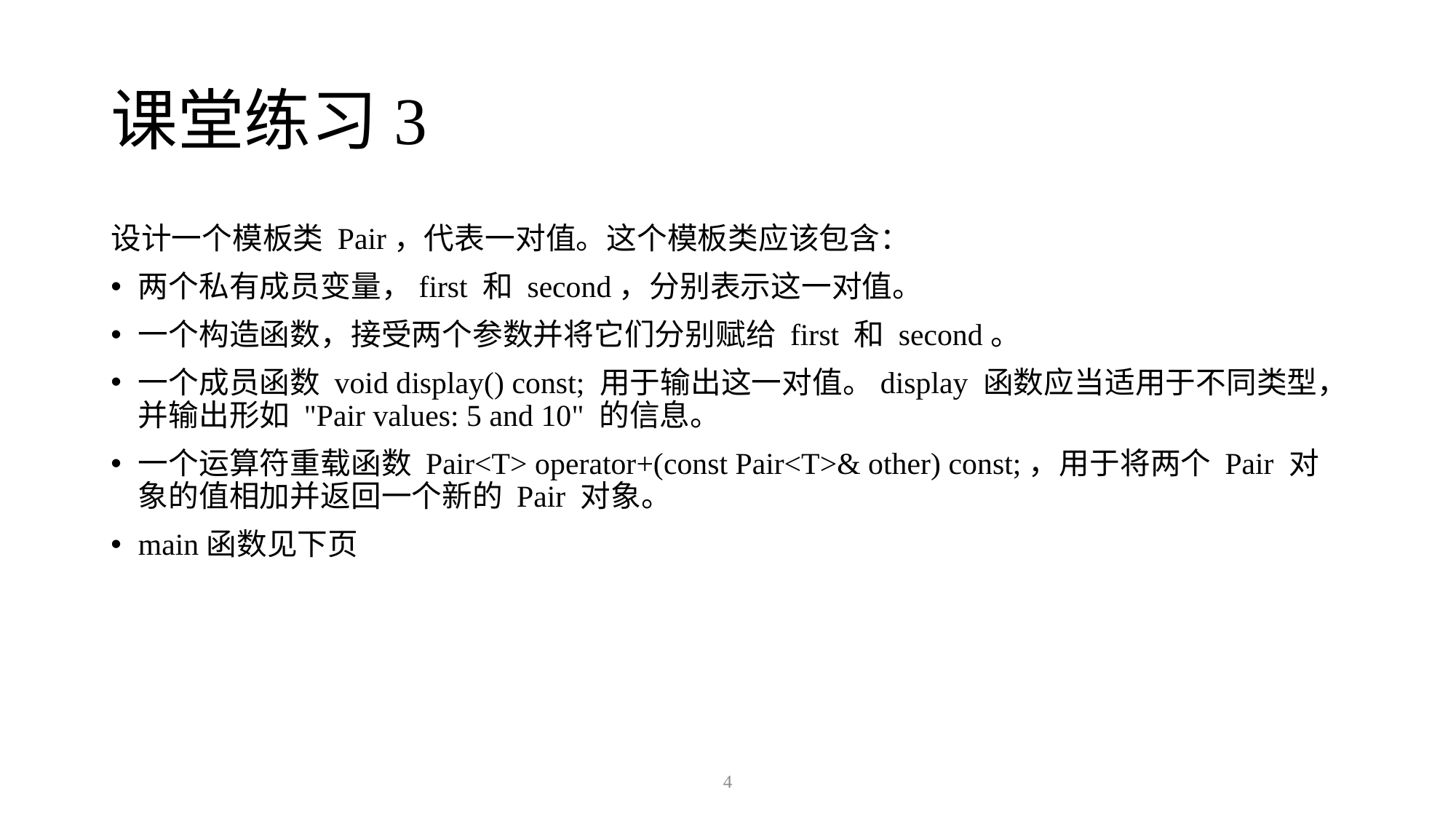

# 课堂练习3
设计一个模板类 Pair，代表一对值。这个模板类应该包含：
两个私有成员变量，first 和 second，分别表示这一对值。
一个构造函数，接受两个参数并将它们分别赋给 first 和 second。
一个成员函数 void display() const; 用于输出这一对值。display 函数应当适用于不同类型，并输出形如 "Pair values: 5 and 10" 的信息。
一个运算符重载函数 Pair<T> operator+(const Pair<T>& other) const;，用于将两个 Pair 对象的值相加并返回一个新的 Pair 对象。
main函数见下页
4